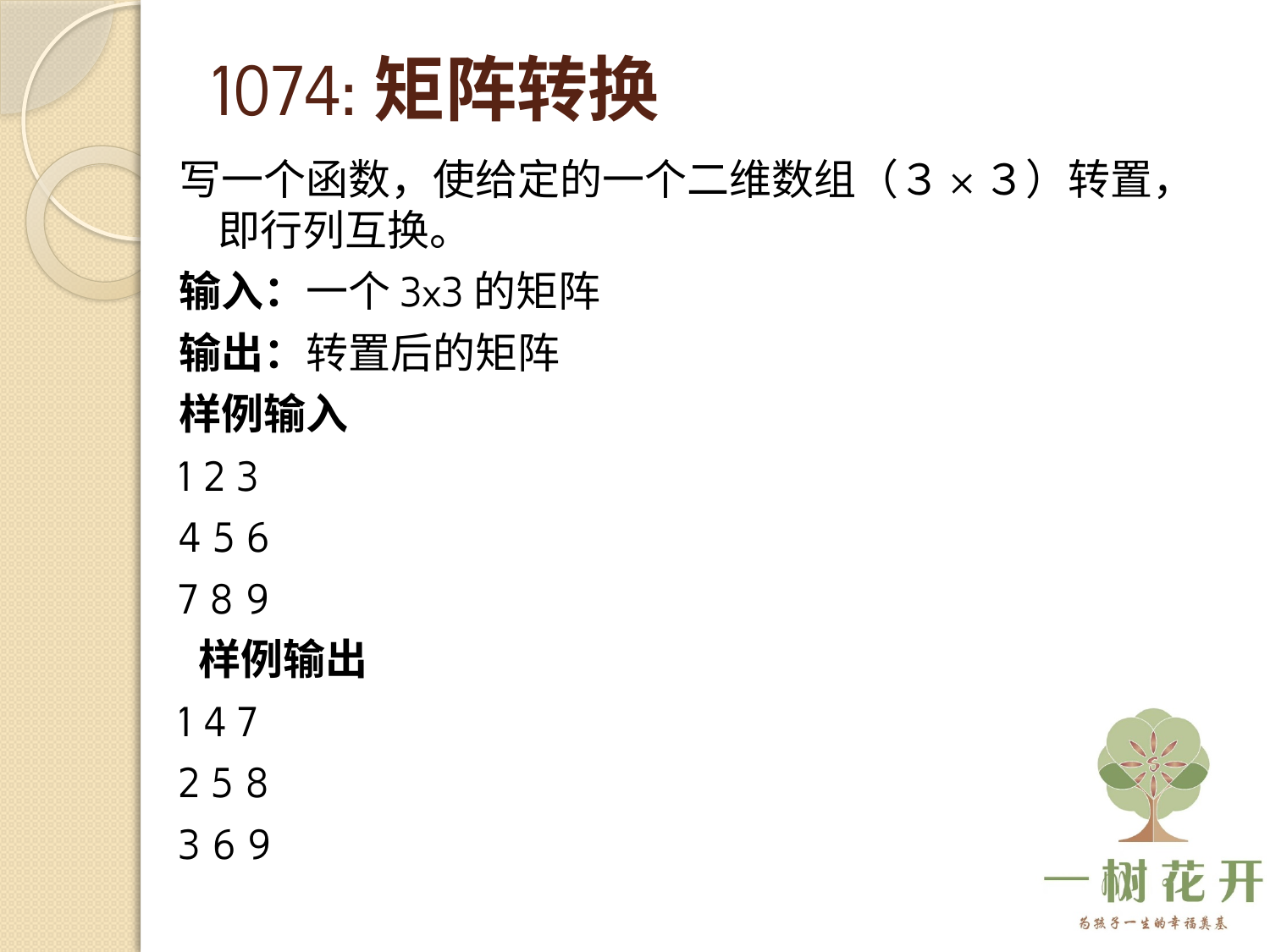

# 1074:矩阵转换
写一个函数，使给定的一个二维数组（３×３）转置，即行列互换。
输入：一个3x3的矩阵
输出：转置后的矩阵
样例输入
1 2 3
4 5 6
7 8 9
 样例输出
1 4 7
2 5 8
3 6 9